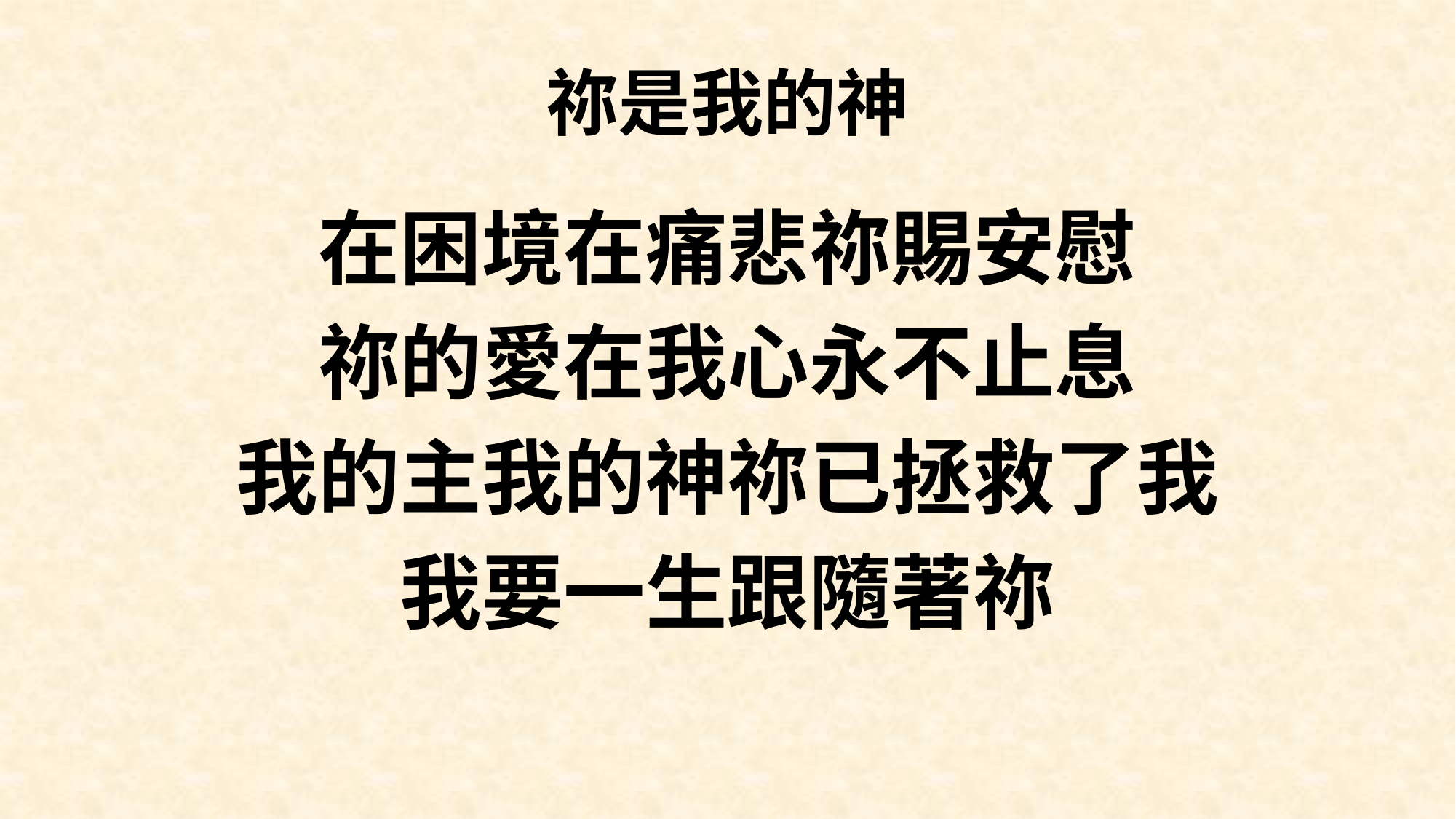

# 祢是我的神
在困境在痛悲祢賜安慰
祢的愛在我心永不止息
我的主我的神祢已拯救了我
我要一生跟隨著祢